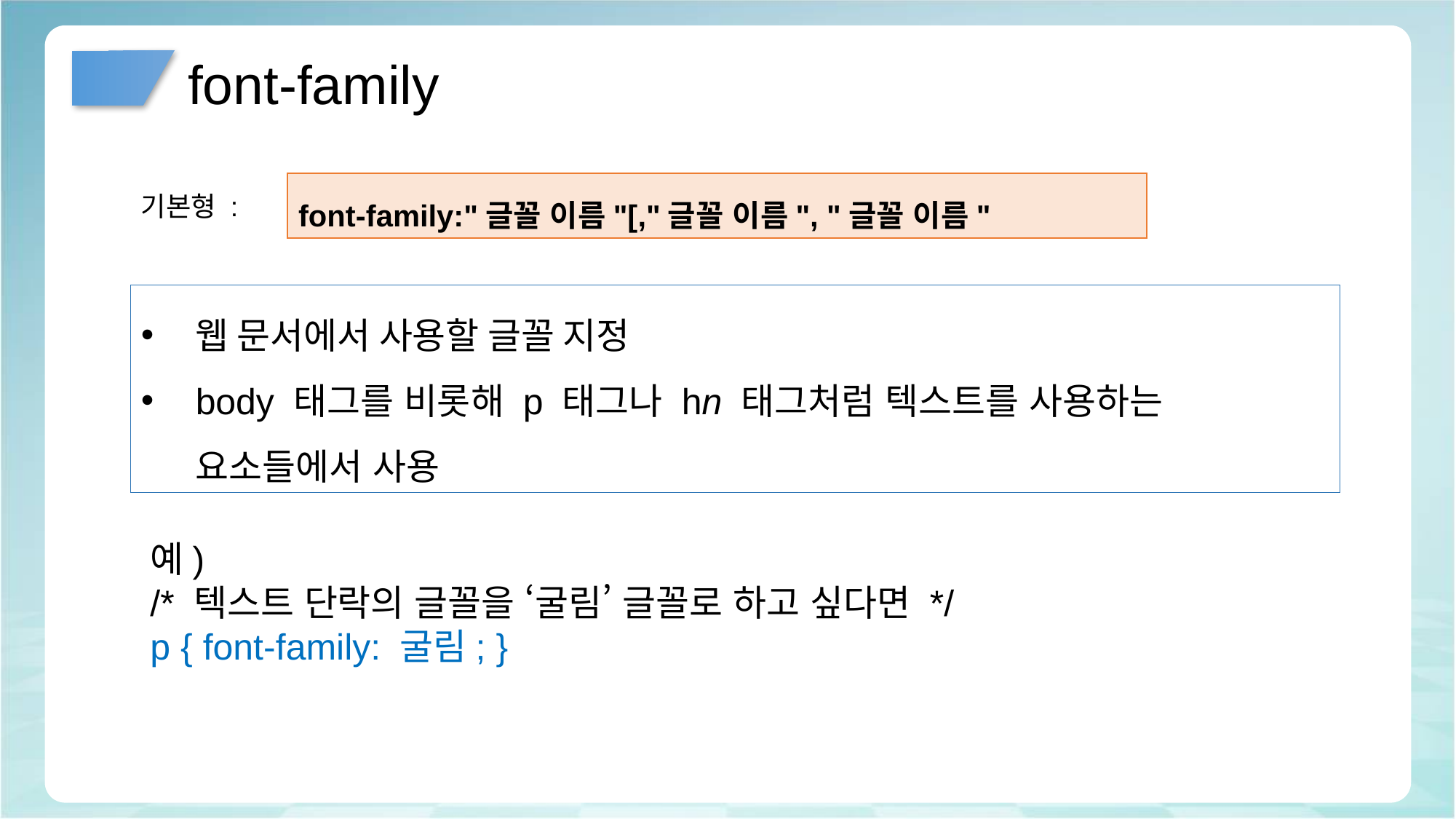

# font-family
font-family:"글꼴 이름"[,"글꼴 이름", "글꼴 이름"
기본형 :
웹 문서에서 사용할 글꼴 지정
body 태그를 비롯해 p 태그나 hn 태그처럼 텍스트를 사용하는 요소들에서 사용
예)
/* 텍스트 단락의 글꼴을 ‘굴림’ 글꼴로 하고 싶다면 */
p { font-family: 굴림; }